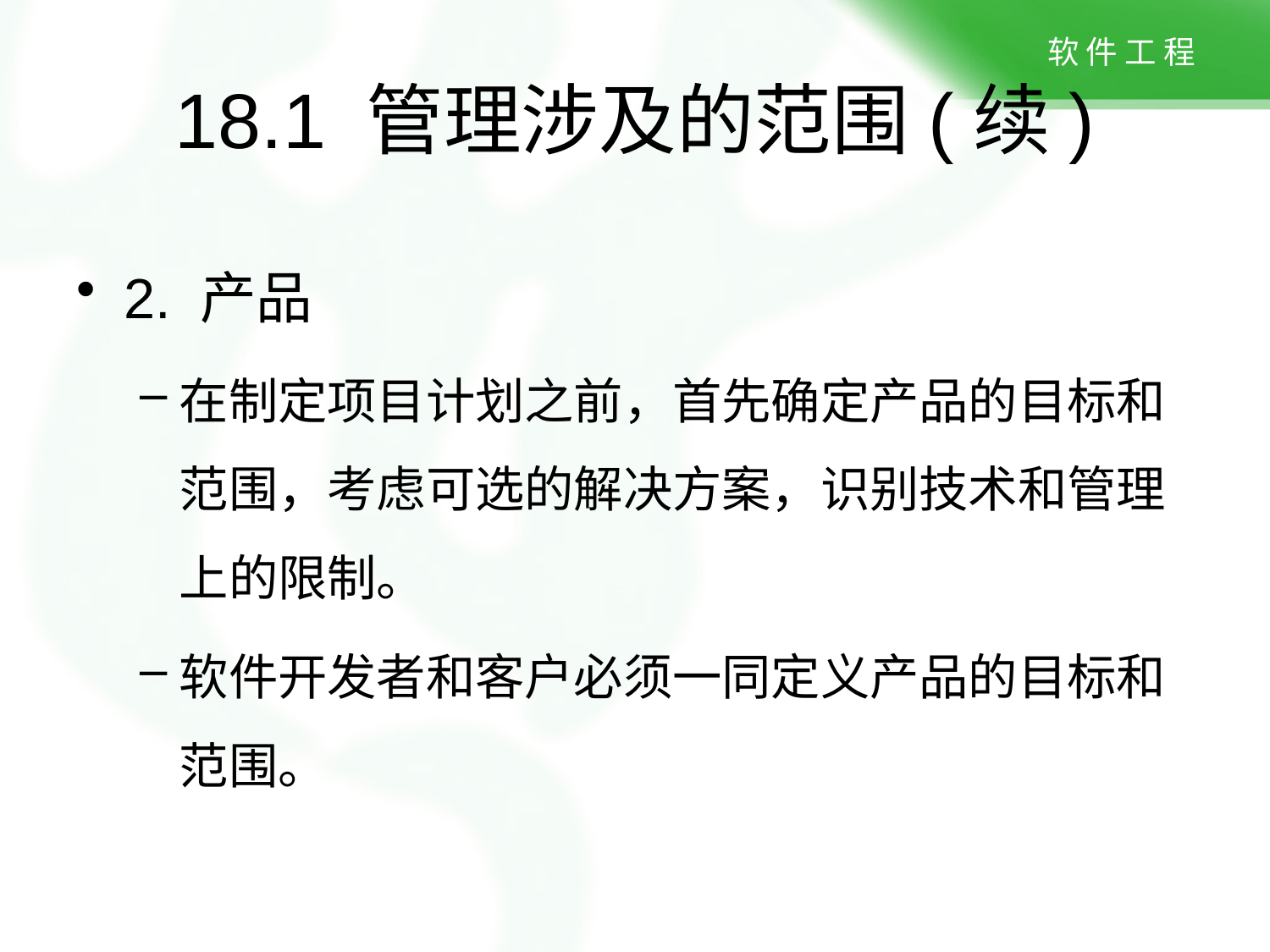

# 18.1 管理涉及的范围(续)
2. 产品
在制定项目计划之前，首先确定产品的目标和范围，考虑可选的解决方案，识别技术和管理上的限制。
软件开发者和客户必须一同定义产品的目标和范围。